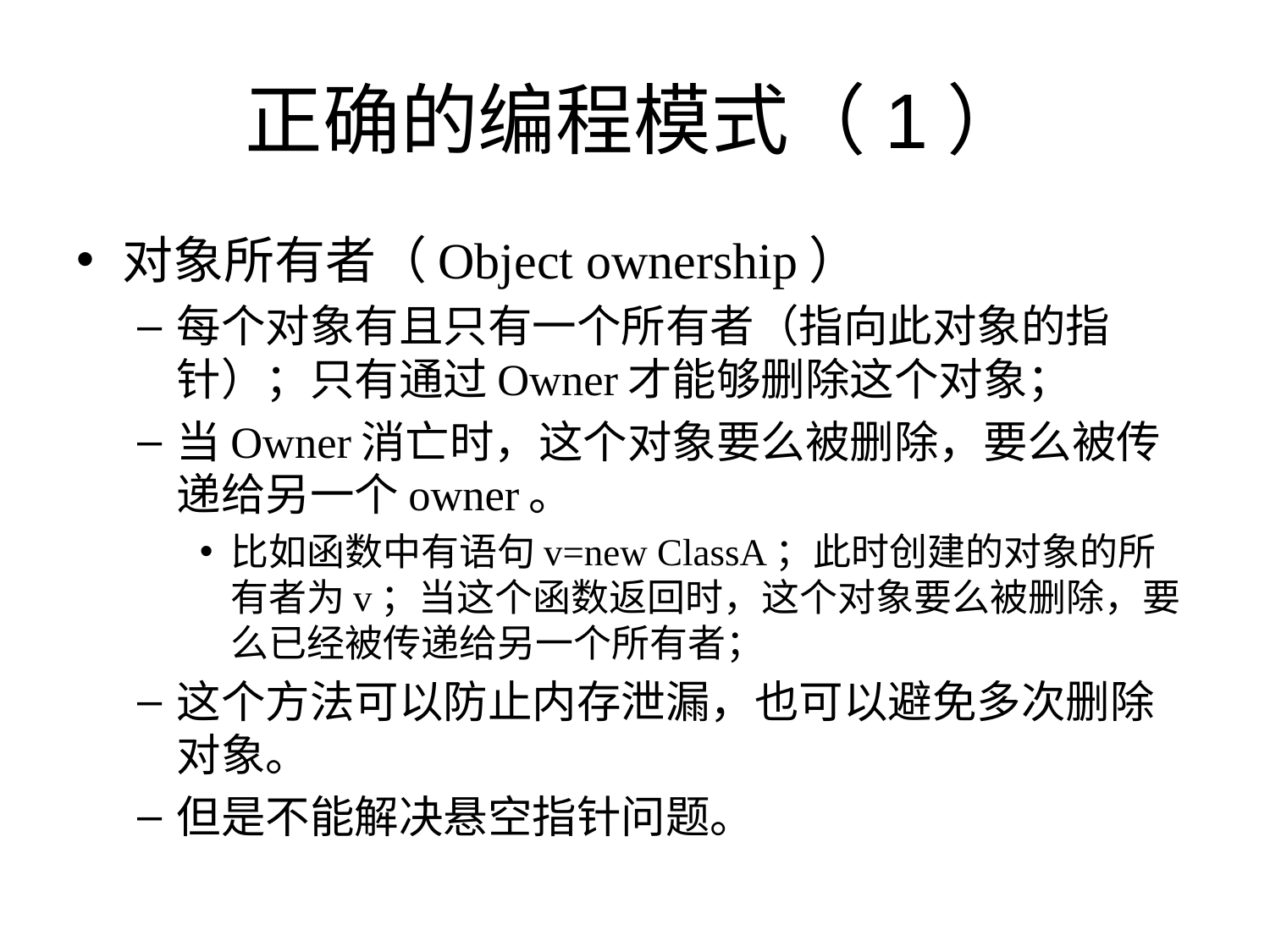

# 正确的编程模式（1）
对象所有者（Object ownership）
每个对象有且只有一个所有者（指向此对象的指针）；只有通过Owner才能够删除这个对象；
当Owner消亡时，这个对象要么被删除，要么被传递给另一个owner。
比如函数中有语句v=new ClassA；此时创建的对象的所有者为v；当这个函数返回时，这个对象要么被删除，要么已经被传递给另一个所有者；
这个方法可以防止内存泄漏，也可以避免多次删除对象。
但是不能解决悬空指针问题。